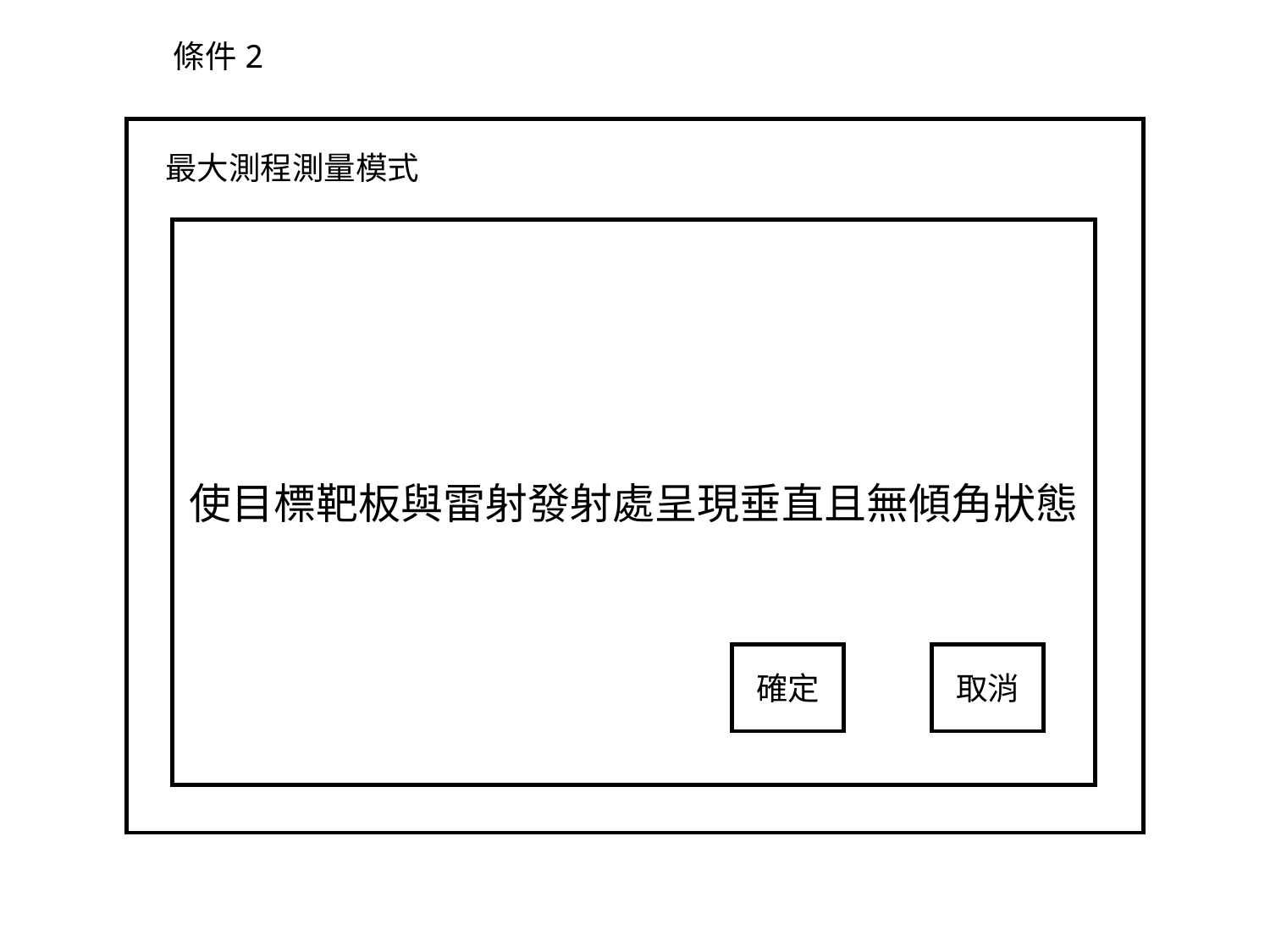

條件2
測量模式
最大測程測量模式
使目標靶板與雷射發射處呈現垂直且無傾角狀態
確定
取消